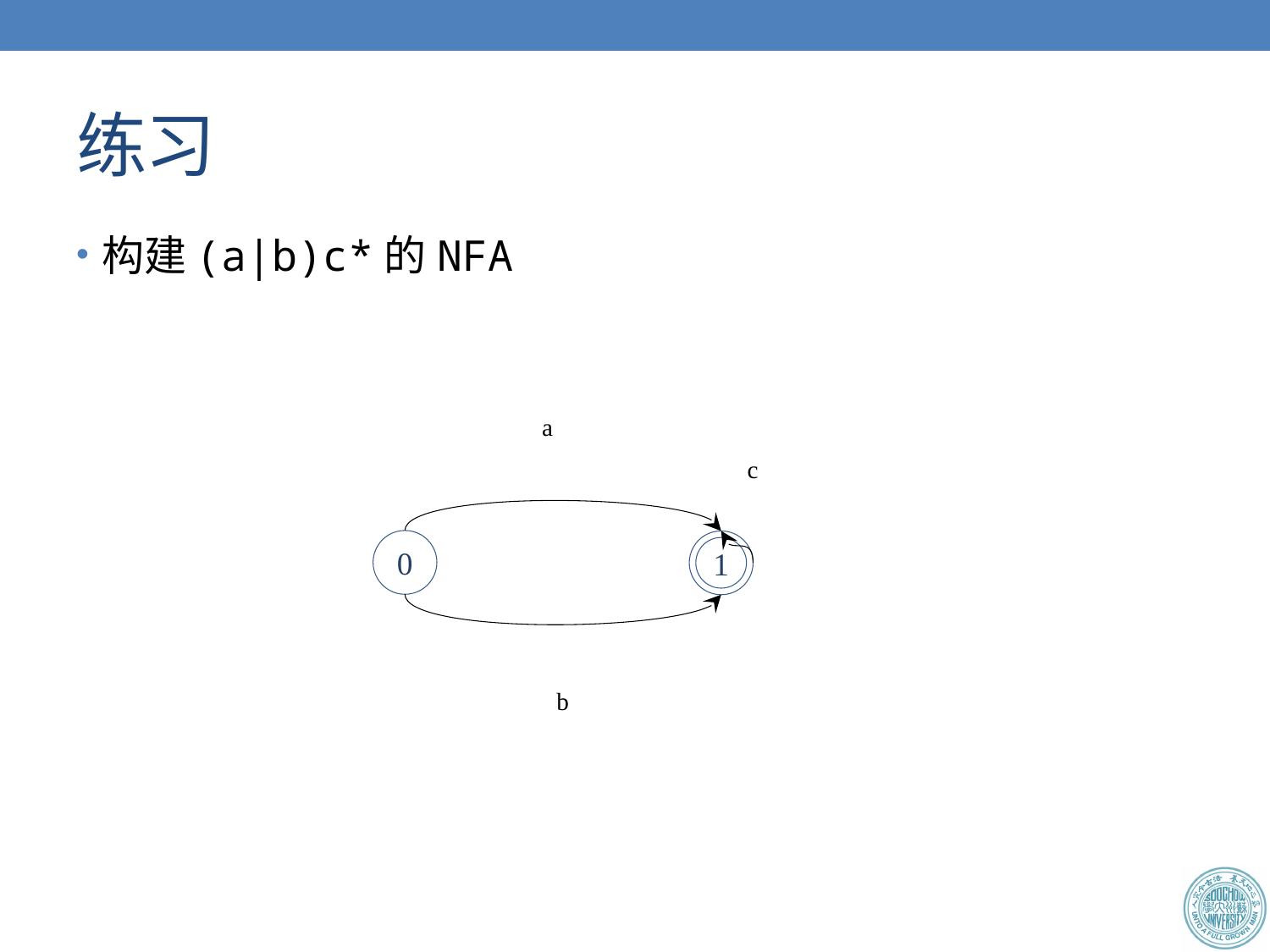

# 练习
构建(a|b)c*的NFA
a
c
0
1

b